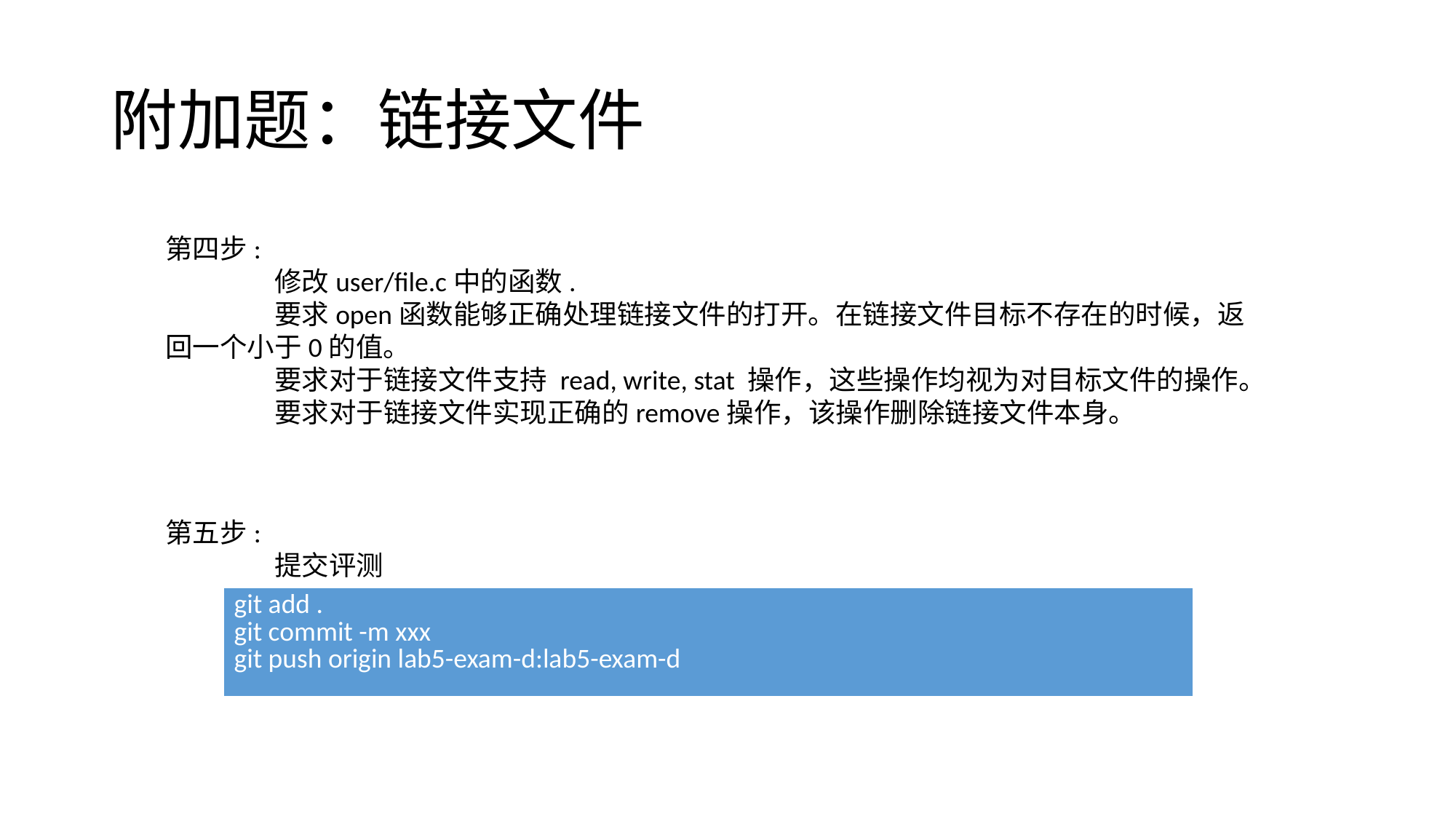

# 附加题：链接文件
第四步:
	修改user/file.c中的函数.
	要求open函数能够正确处理链接文件的打开。在链接文件目标不存在的时候，返回一个小于0的值。
	要求对于链接文件支持 read, write, stat 操作，这些操作均视为对目标文件的操作。
	要求对于链接文件实现正确的remove操作，该操作删除链接文件本身。
第五步:
	提交评测
| git add . git commit -m xxx git push origin lab5-exam-d:lab5-exam-d |
| --- |